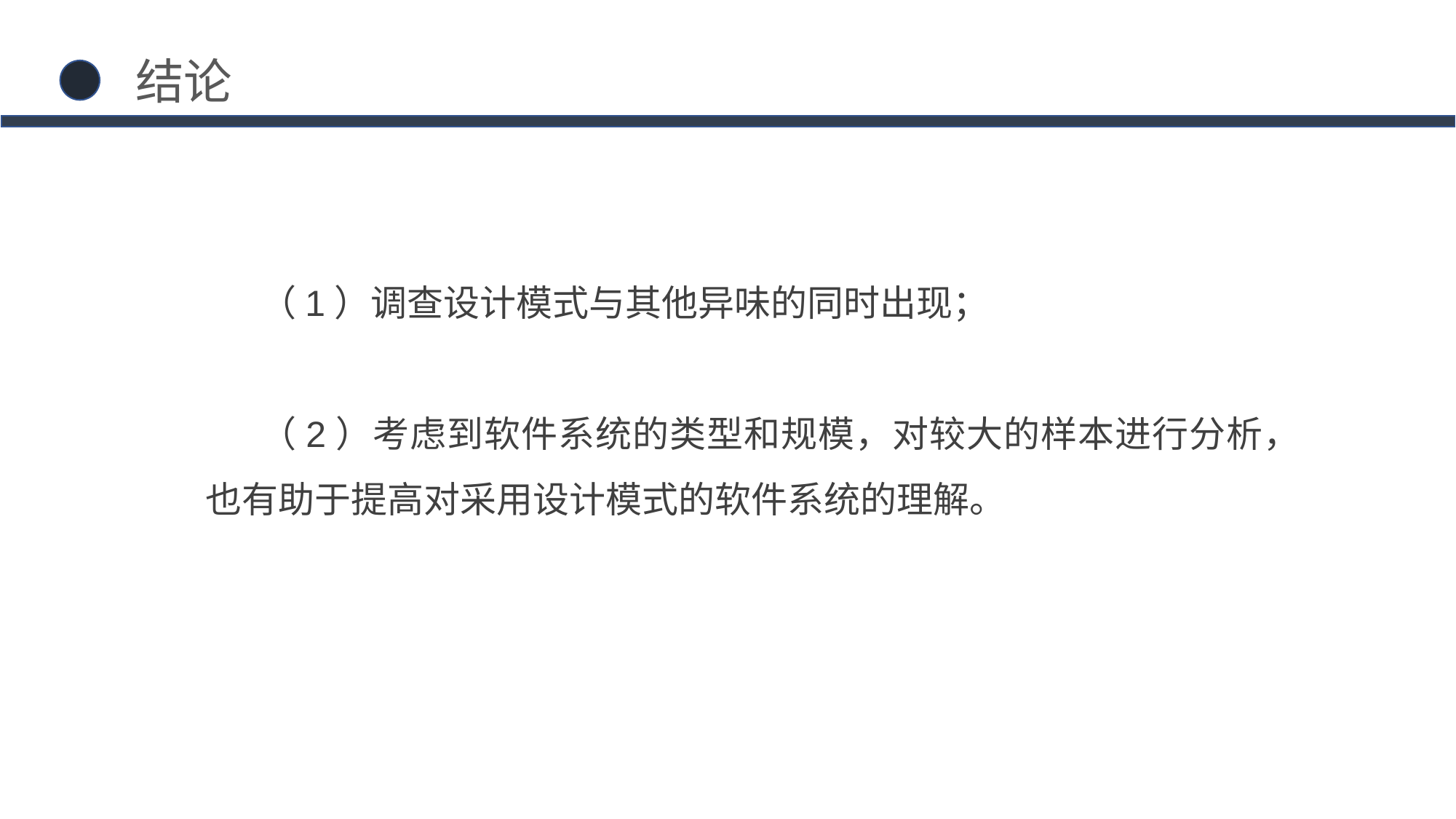

结论

（1）调查设计模式与其他异味的同时出现；

（2）考虑到软件系统的类型和规模，对较大的样本进行分析，也有助于提高对采用设计模式的软件系统的理解。